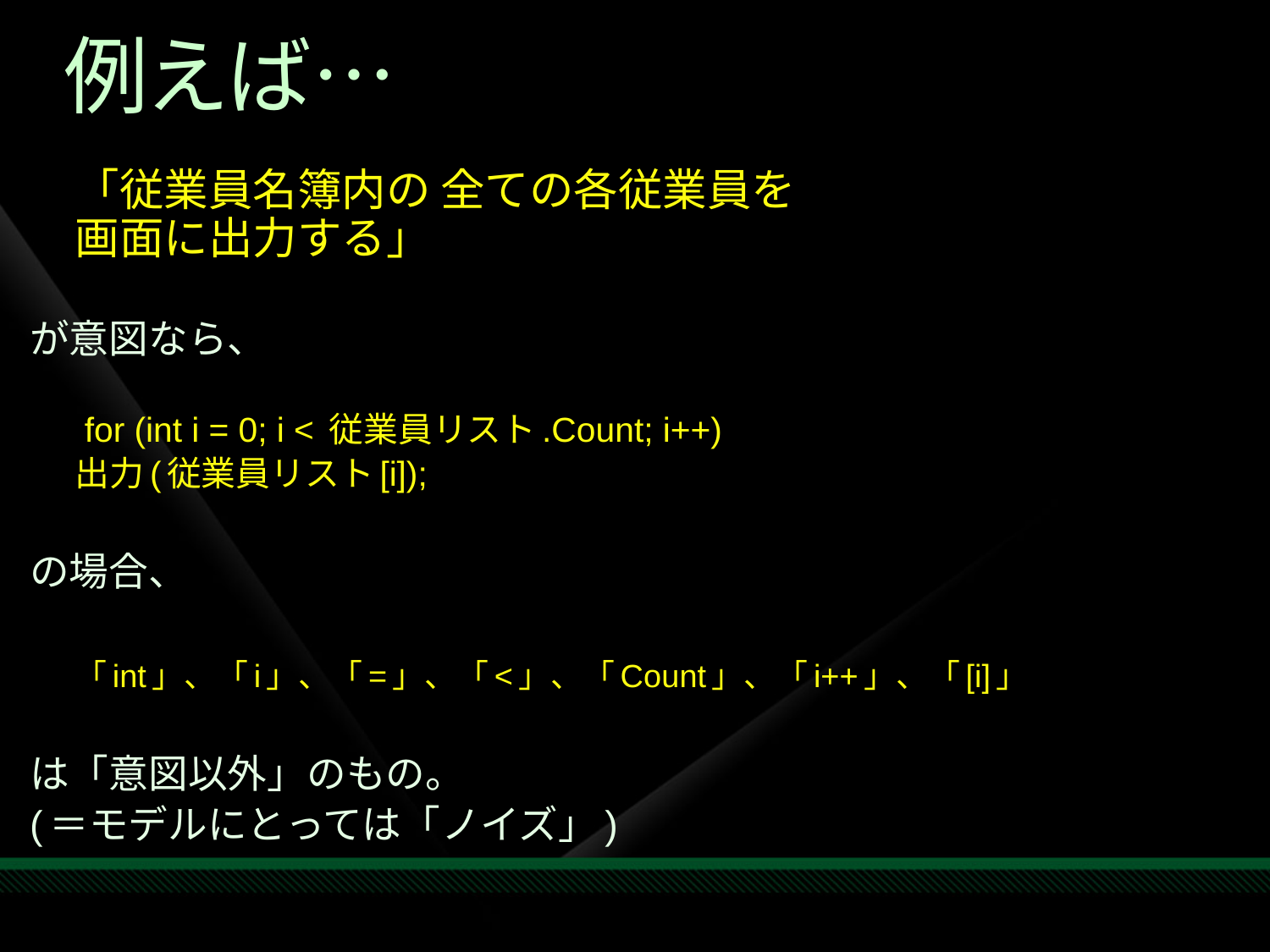

# 例えば…
	「従業員名簿内の 全ての各従業員を
	画面に出力する」
が意図なら、
 for (int i = 0; i < 従業員リスト.Count; i++)
    		出力(従業員リスト[i]);

の場合、

	「int」、「i」、「=」、「<」、「Count」、「i++」、「[i]」

は「意図以外」のもの。
(＝モデルにとっては「ノイズ」)